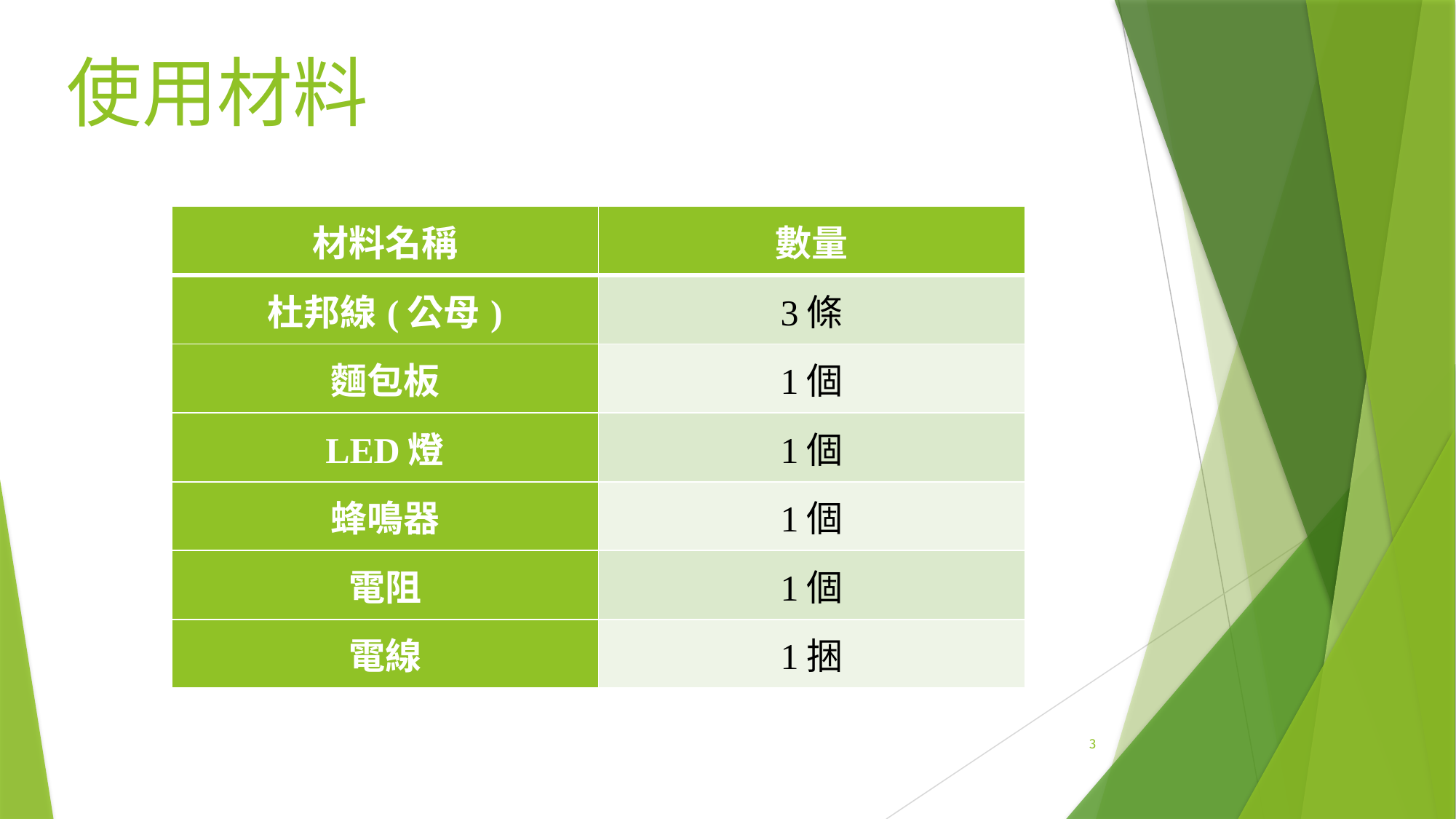

# 使用材料
| 材料名稱 | 數量 |
| --- | --- |
| 杜邦線(公母) | 3條 |
| 麵包板 | 1個 |
| LED燈 | 1個 |
| 蜂鳴器 | 1個 |
| 電阻 | 1個 |
| 電線 | 1捆 |
3